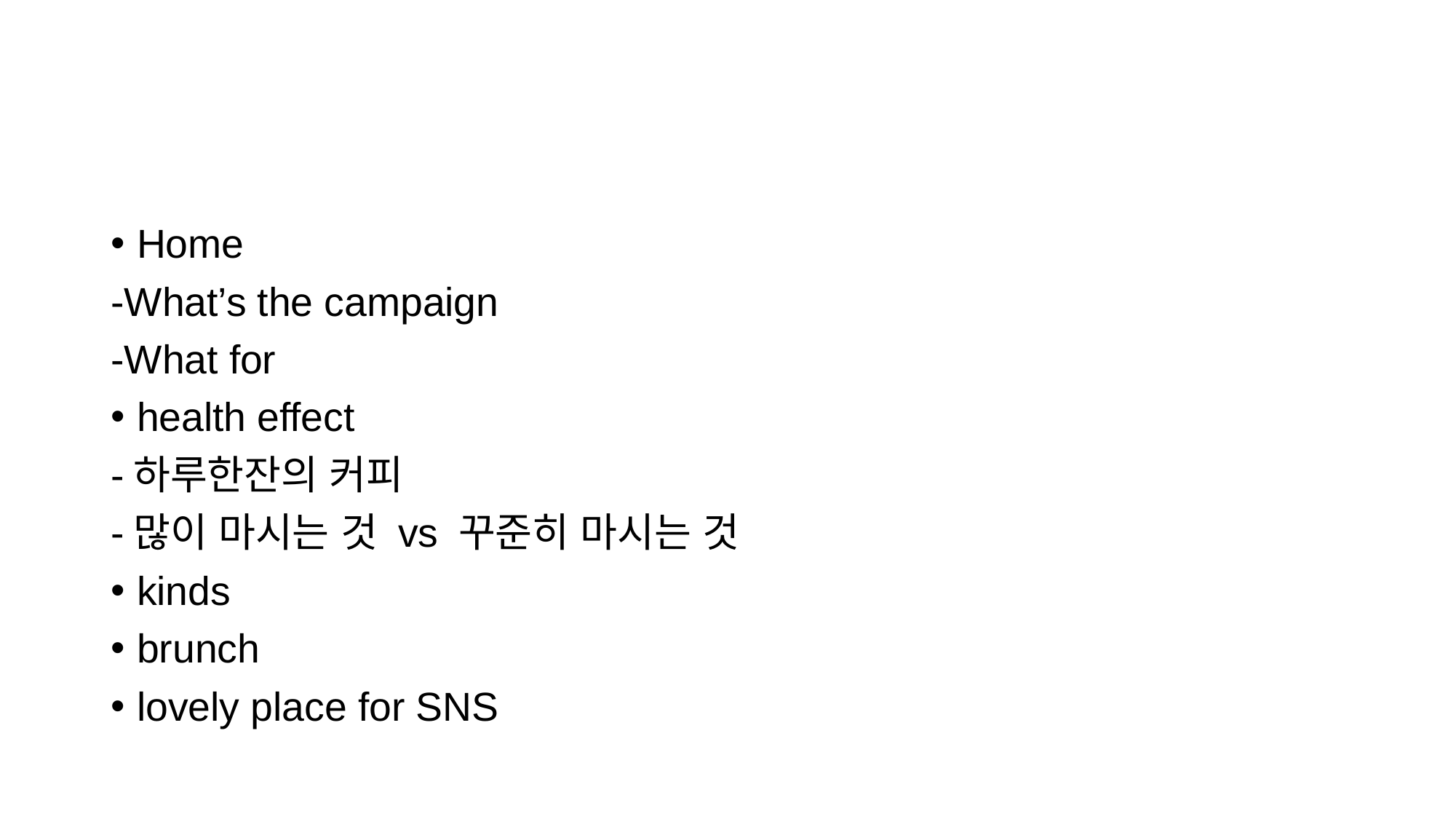

Home
-What’s the campaign
-What for
health effect
-하루한잔의 커피
-많이 마시는 것 vs 꾸준히 마시는 것
kinds
brunch
lovely place for SNS